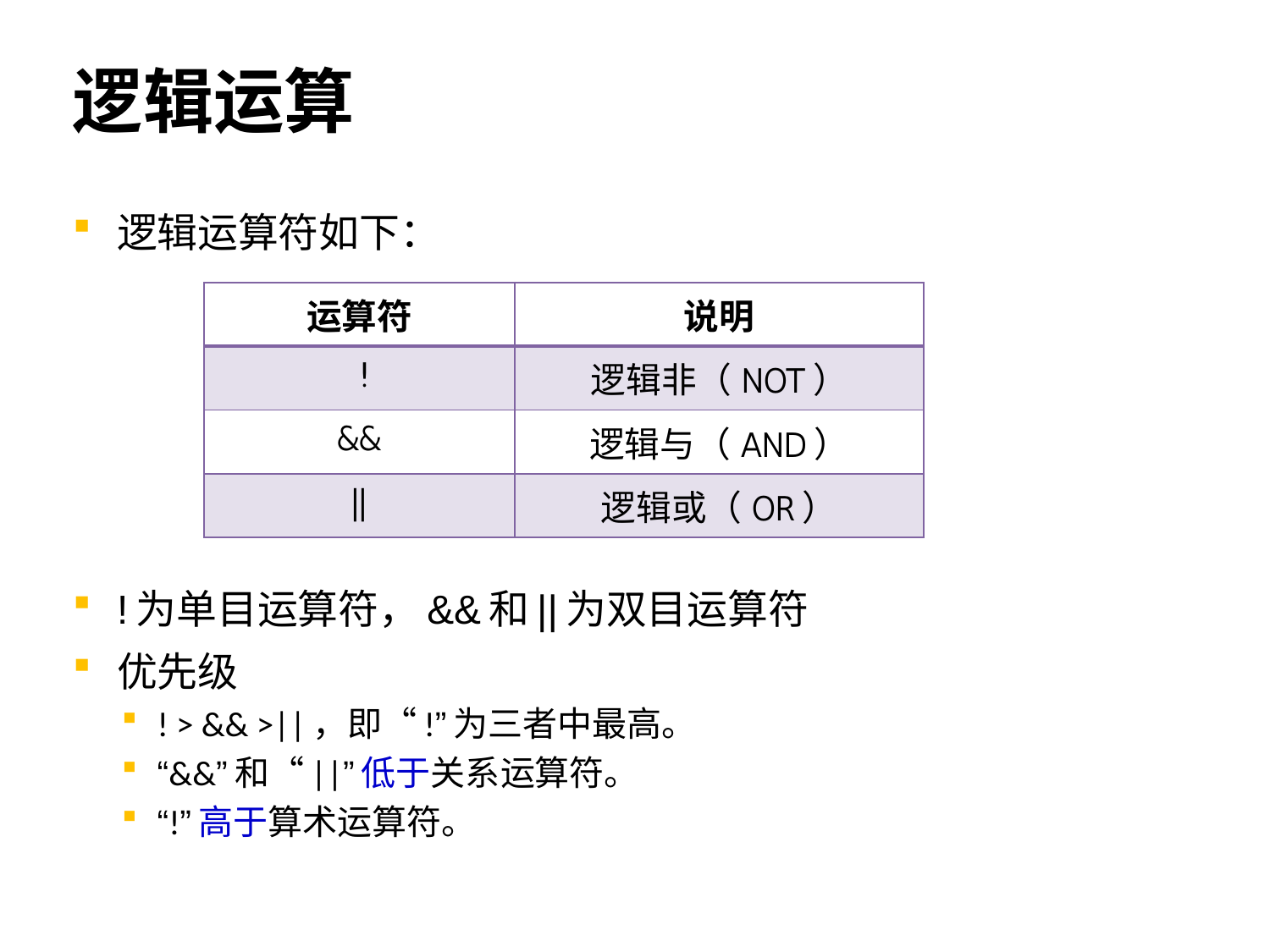

# 逻辑运算
逻辑运算符如下：

!为单目运算符，&&和||为双目运算符
优先级
! > && >||，即“!”为三者中最高。
“&&”和“||”低于关系运算符。
“!”高于算术运算符。

| 运算符 | 说明 |
| --- | --- |
| ! | 逻辑非（NOT） |
| && | 逻辑与（AND） |
| || | 逻辑或（OR） |